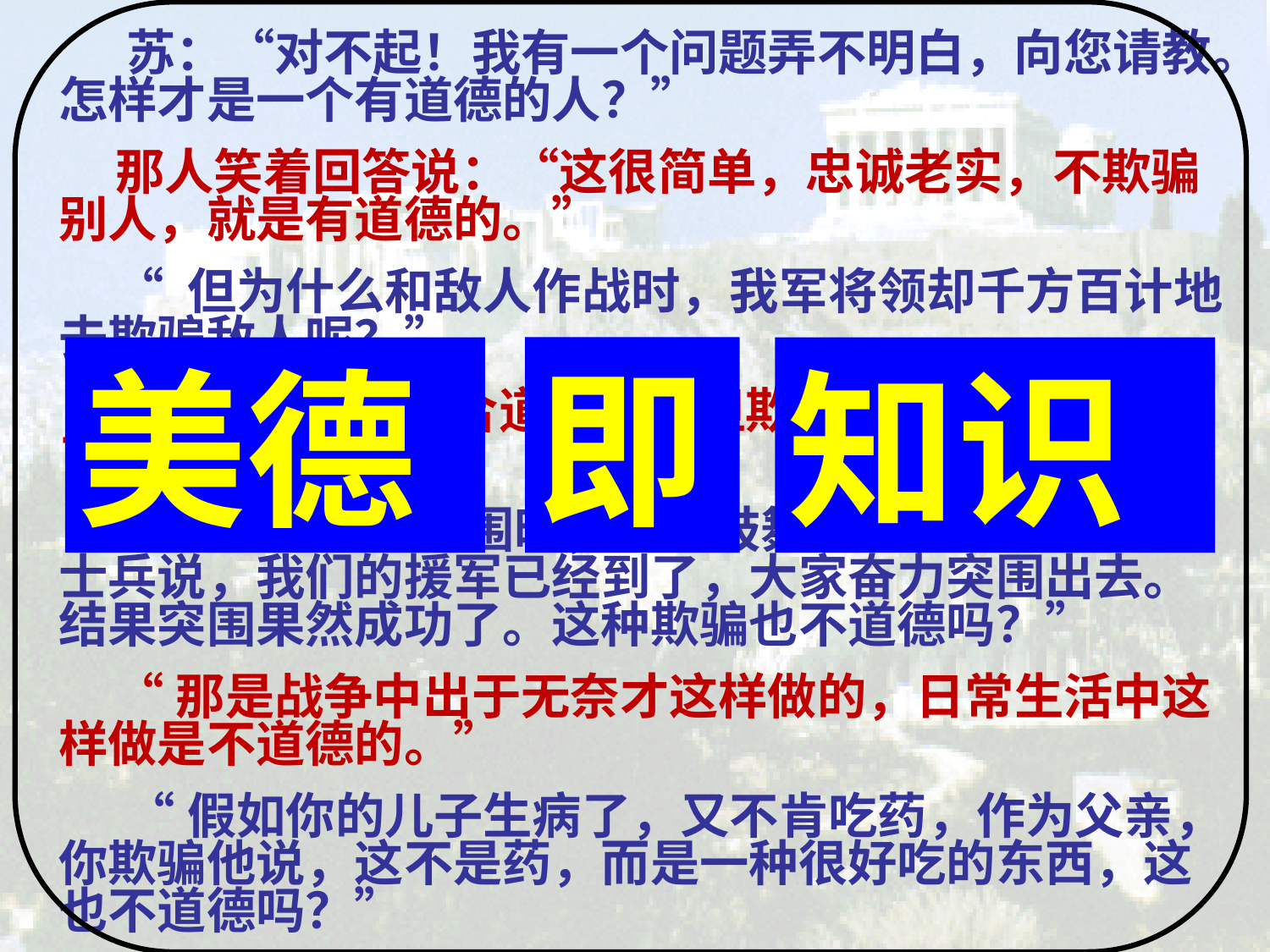

苏：“对不起！我有一个问题弄不明白，向您请教。怎样才是一个有道德的人？”
    那人笑着回答说：“这很简单，忠诚老实，不欺骗别人，就是有道德的。”
     “ 但为什么和敌人作战时，我军将领却千方百计地去欺骗敌人呢？”
   “欺骗敌人是符合道德的，但欺骗自己就不道德了。”
“当我军被敌军包围时，为了鼓舞士气，将领就欺骗士兵说，我们的援军已经到了，大家奋力突围出去。结果突围果然成功了。这种欺骗也不道德吗？”
     “那是战争中出于无奈才这样做的，日常生活中这样做是不道德的。”
      “假如你的儿子生病了，又不肯吃药，作为父亲，你欺骗他说，这不是药，而是一种很好吃的东西，这也不道德吗？”

美德
即
知识